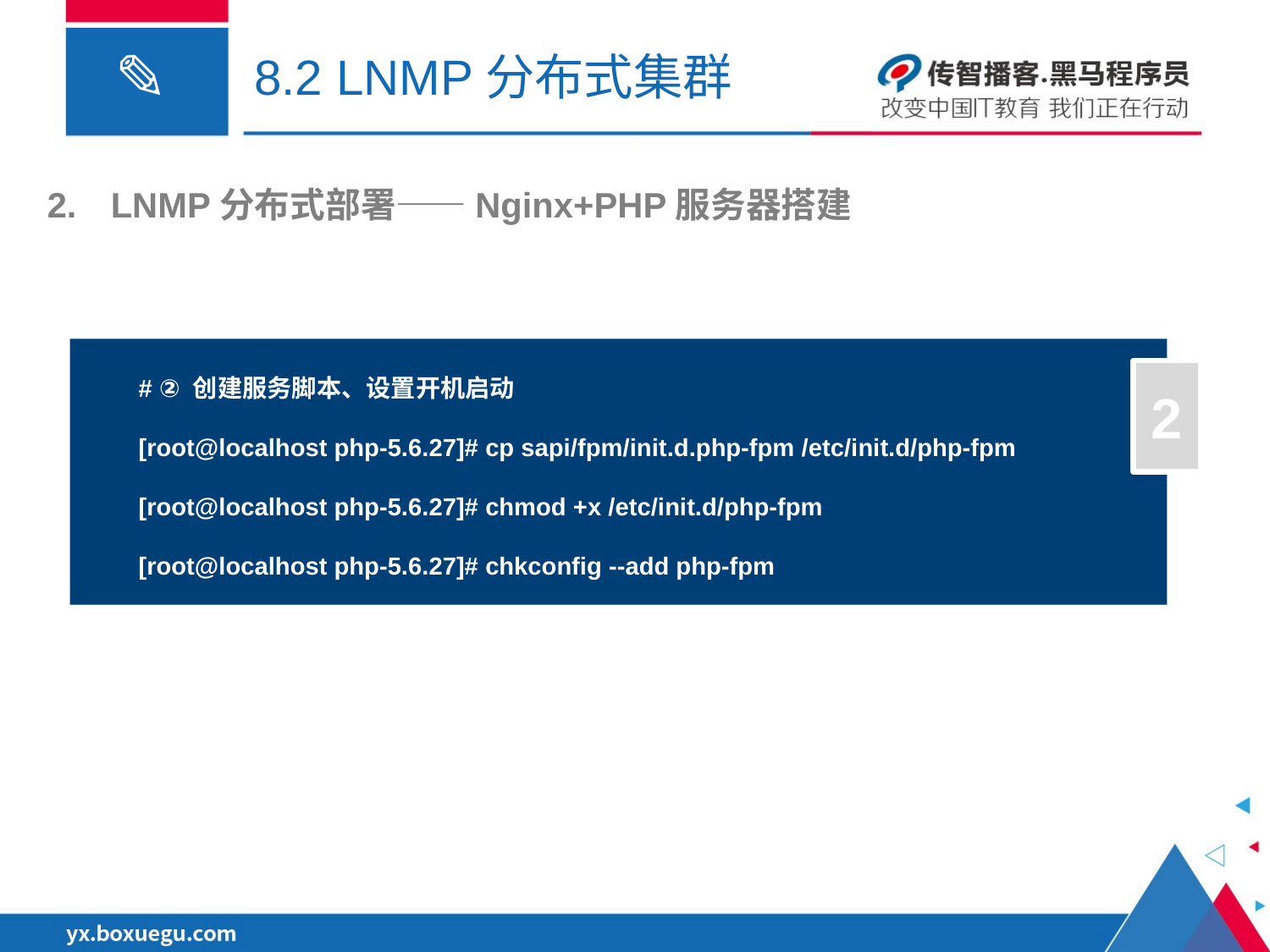

# 8.2 LNMP分布式集群
LNMP分布式部署——Nginx+PHP服务器搭建
# ② 创建服务脚本、设置开机启动
[root@localhost php-5.6.27]# cp sapi/fpm/init.d.php-fpm /etc/init.d/php-fpm
[root@localhost php-5.6.27]# chmod +x /etc/init.d/php-fpm
[root@localhost php-5.6.27]# chkconfig --add php-fpm

2